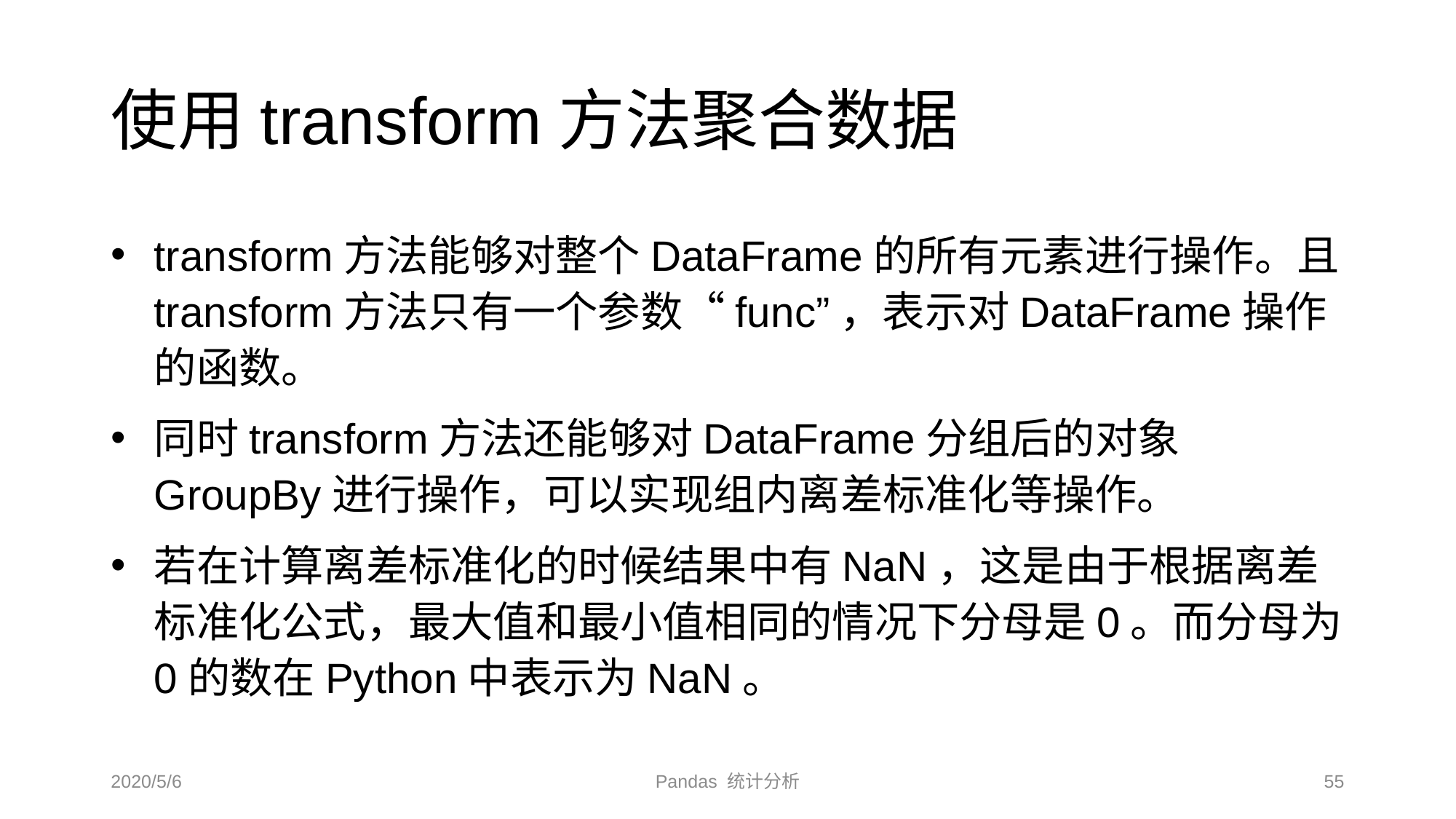

# 使用transform方法聚合数据
transform方法能够对整个DataFrame的所有元素进行操作。且transform方法只有一个参数“func”，表示对DataFrame操作的函数。
同时transform方法还能够对DataFrame分组后的对象GroupBy进行操作，可以实现组内离差标准化等操作。
若在计算离差标准化的时候结果中有NaN，这是由于根据离差标准化公式，最大值和最小值相同的情况下分母是0。而分母为0的数在Python中表示为NaN。

2020/5/6
Pandas 统计分析
55